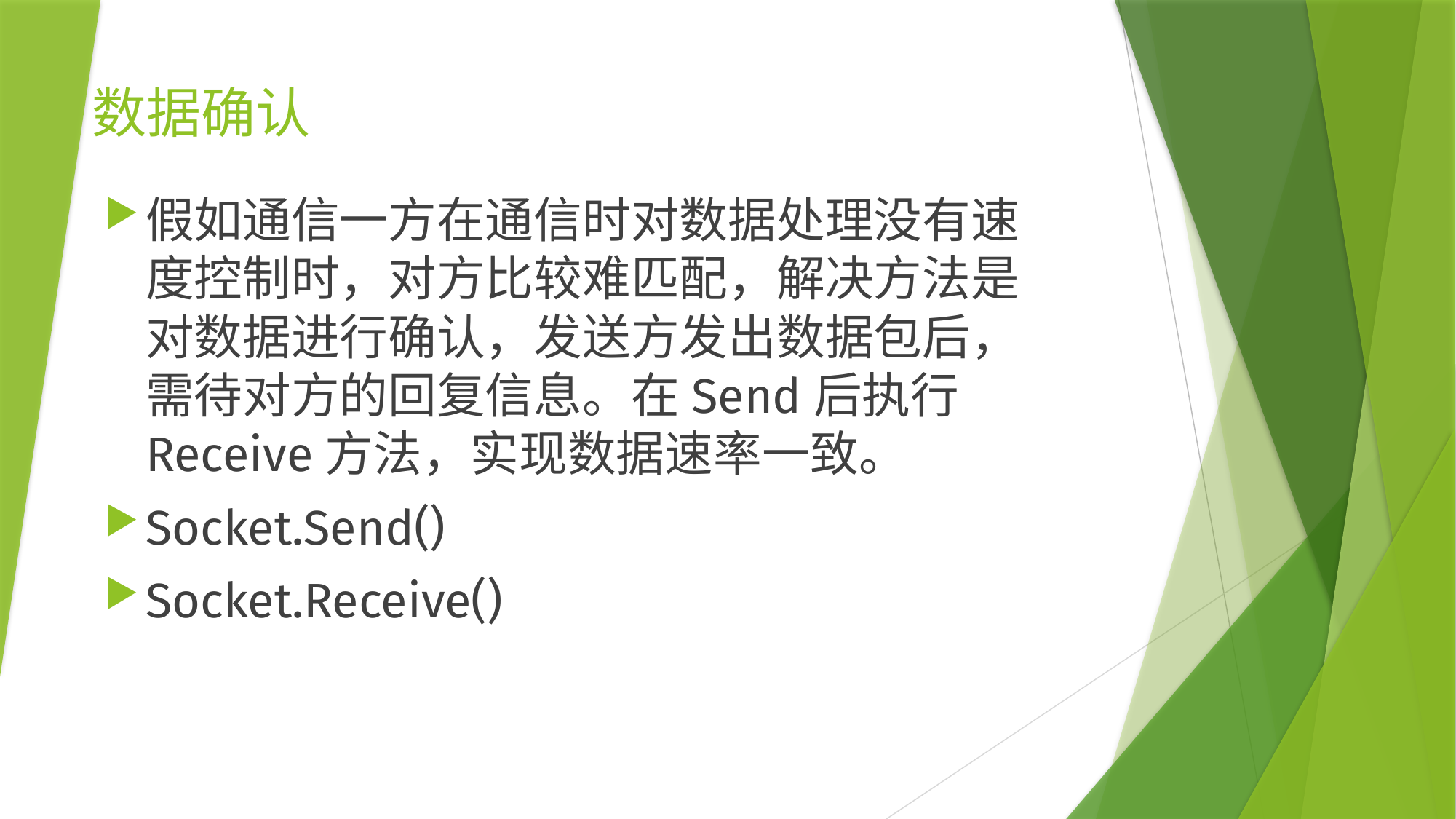

数据确认
假如通信一方在通信时对数据处理没有速度控制时，对方比较难匹配，解决方法是对数据进行确认，发送方发出数据包后，需待对方的回复信息。在Send后执行Receive方法，实现数据速率一致。
Socket.Send()
Socket.Receive()